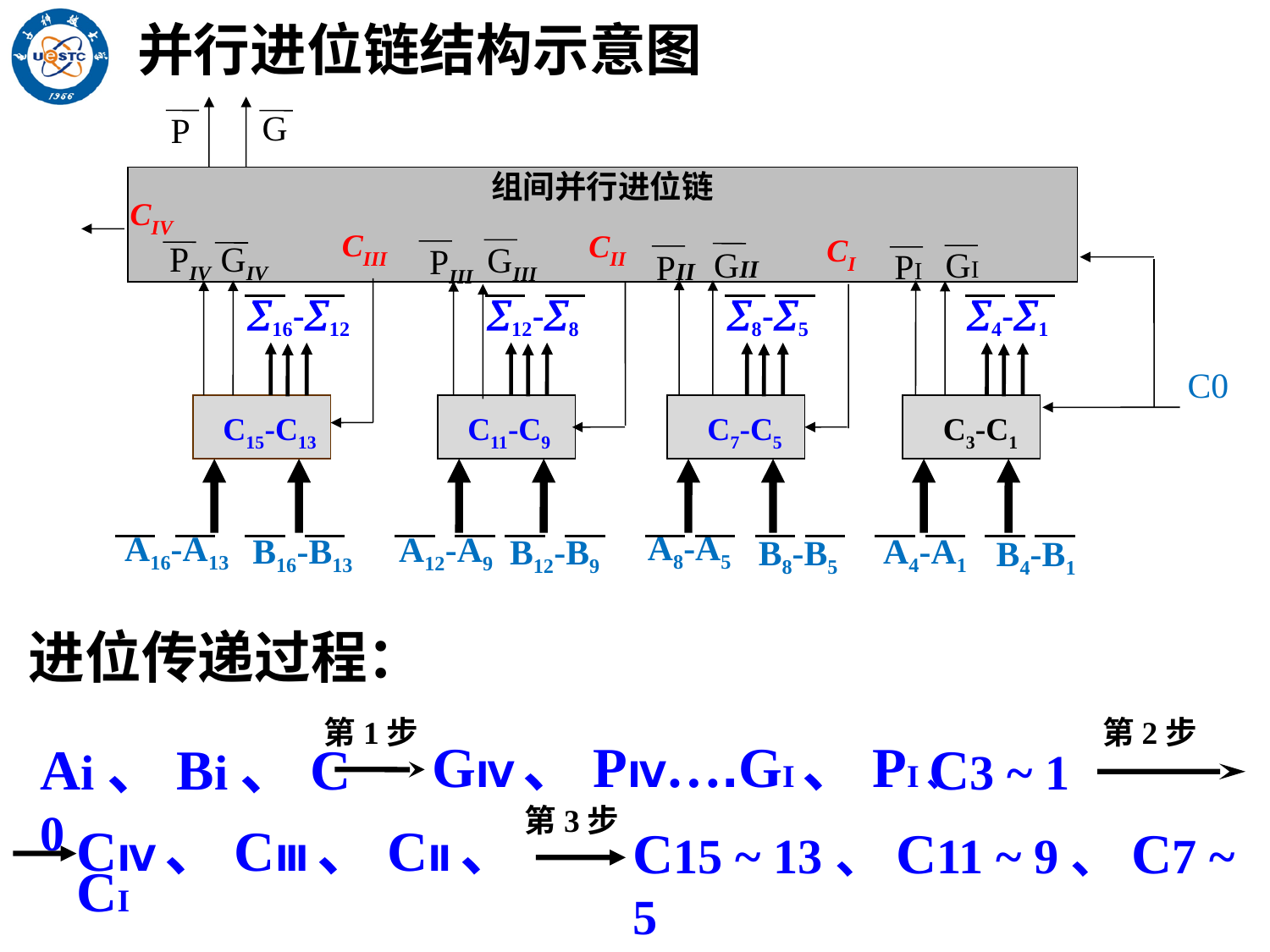

并行进位链结构示意图

G
P

组间并行进位链
CIV
CIII
CII
CI

PIV
GIV
GIII
PIII
GI
GII
PI
PII

C3-C1

∑16-∑12
∑12-∑8
∑8-∑5
∑4-∑1

C0
A8-A5
A16-A13
A12-A9
A4-A1
B16-B13
B12-B9
B8-B5
B4-B1

C15-C13
C11-C9
C7-C5

进位传递过程：
第1步
第2步
Ai、Bi、C0
C3 ~ 1
GⅣ、PⅣ….GI、PI、

第3步
C15 ~ 13、C11 ~ 9、C7 ~ 5
CⅣ、CⅢ、CⅡ、CI